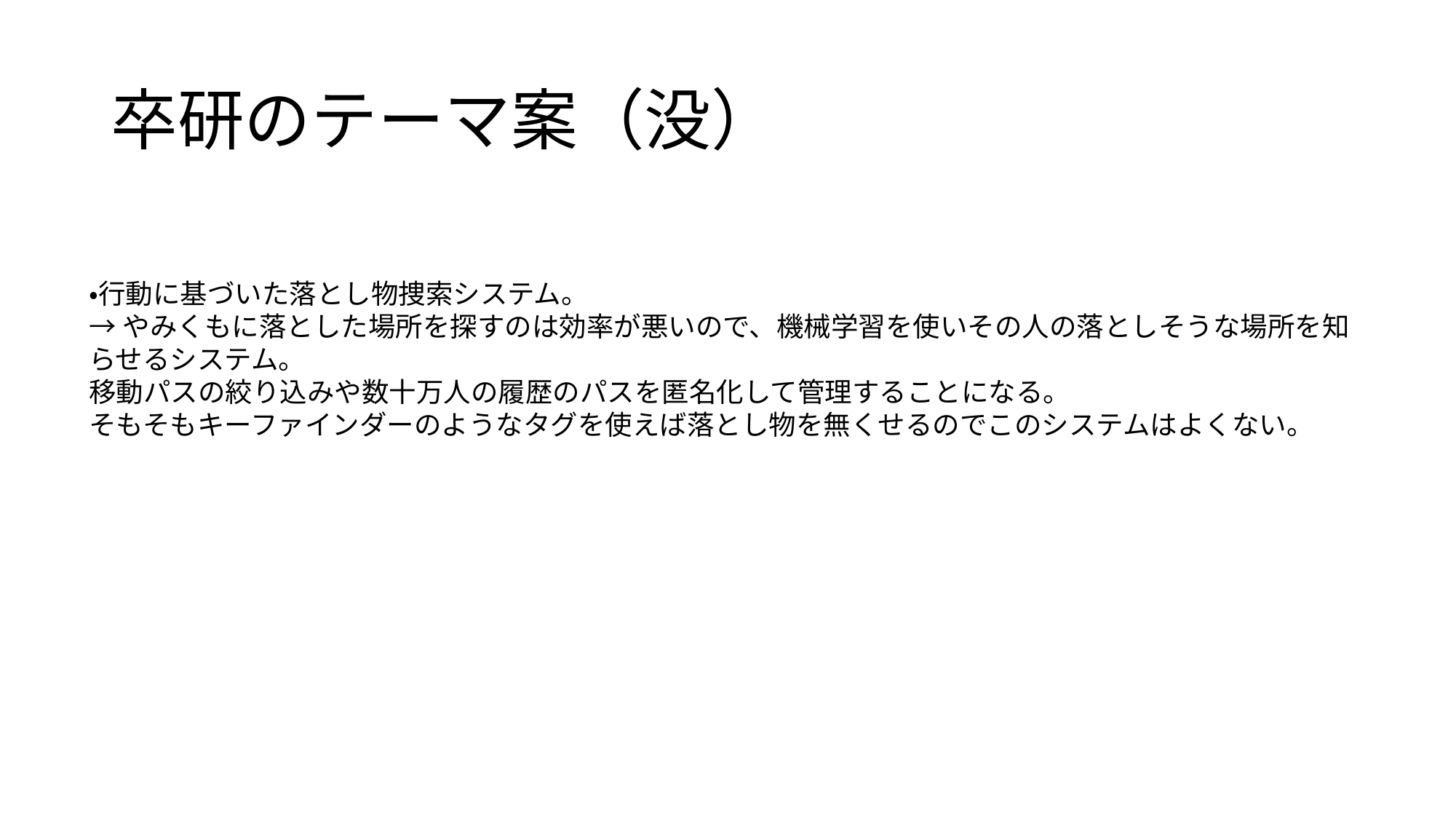

# 卒研のテーマ案（没）
・行動に基づいた落とし物捜索システム。
→やみくもに落とした場所を探すのは効率が悪いので、機械学習を使いその人の落としそうな場所を知らせるシステム。
移動パスの絞り込みや数十万人の履歴のパスを匿名化して管理することになる。
そもそもキーファインダーのようなタグを使えば落とし物を無くせるのでこのシステムはよくない。